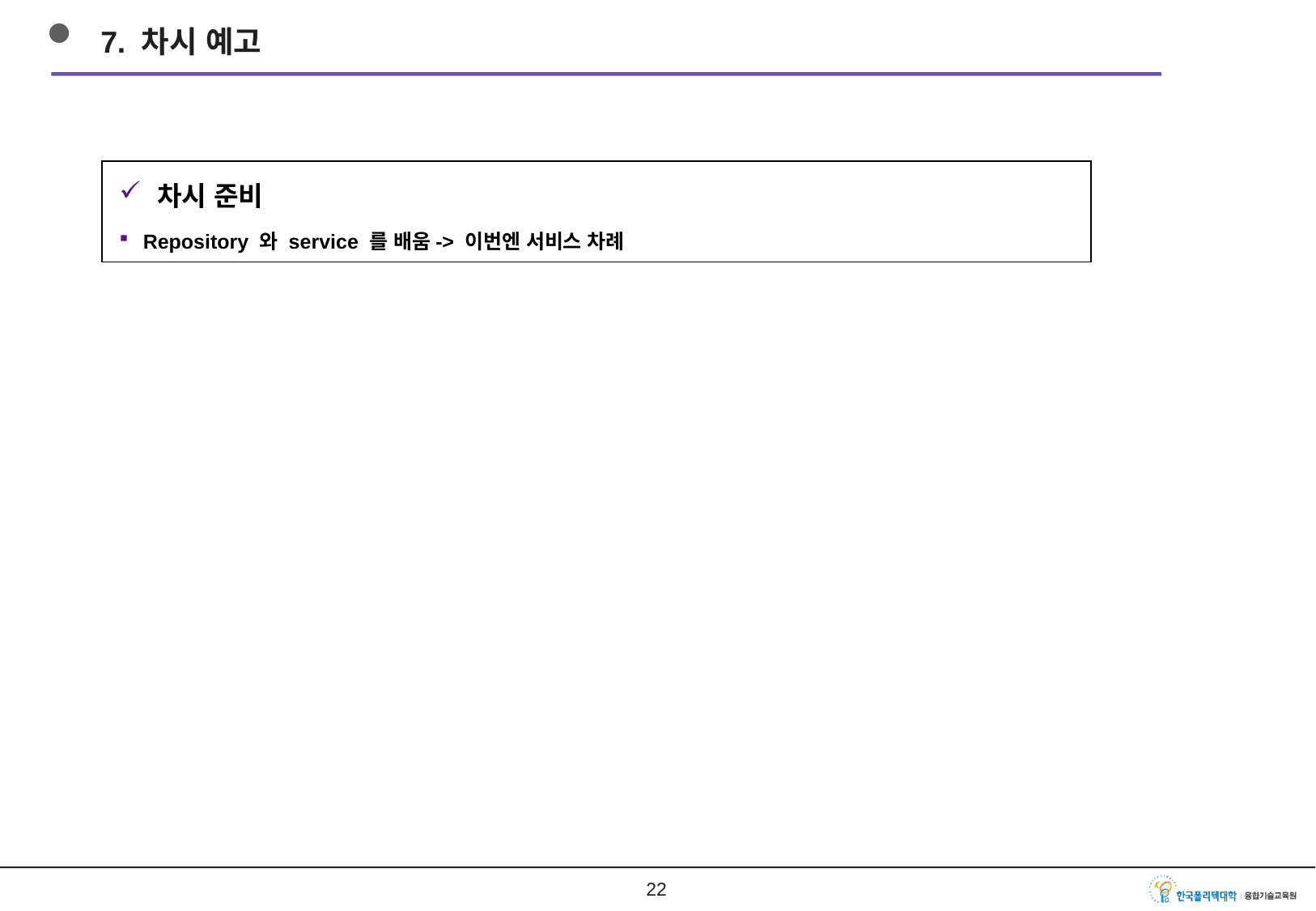

7. 차시 예고
차시 준비
Repository 와 service 를 배움-> 이번엔 서비스 차례
22